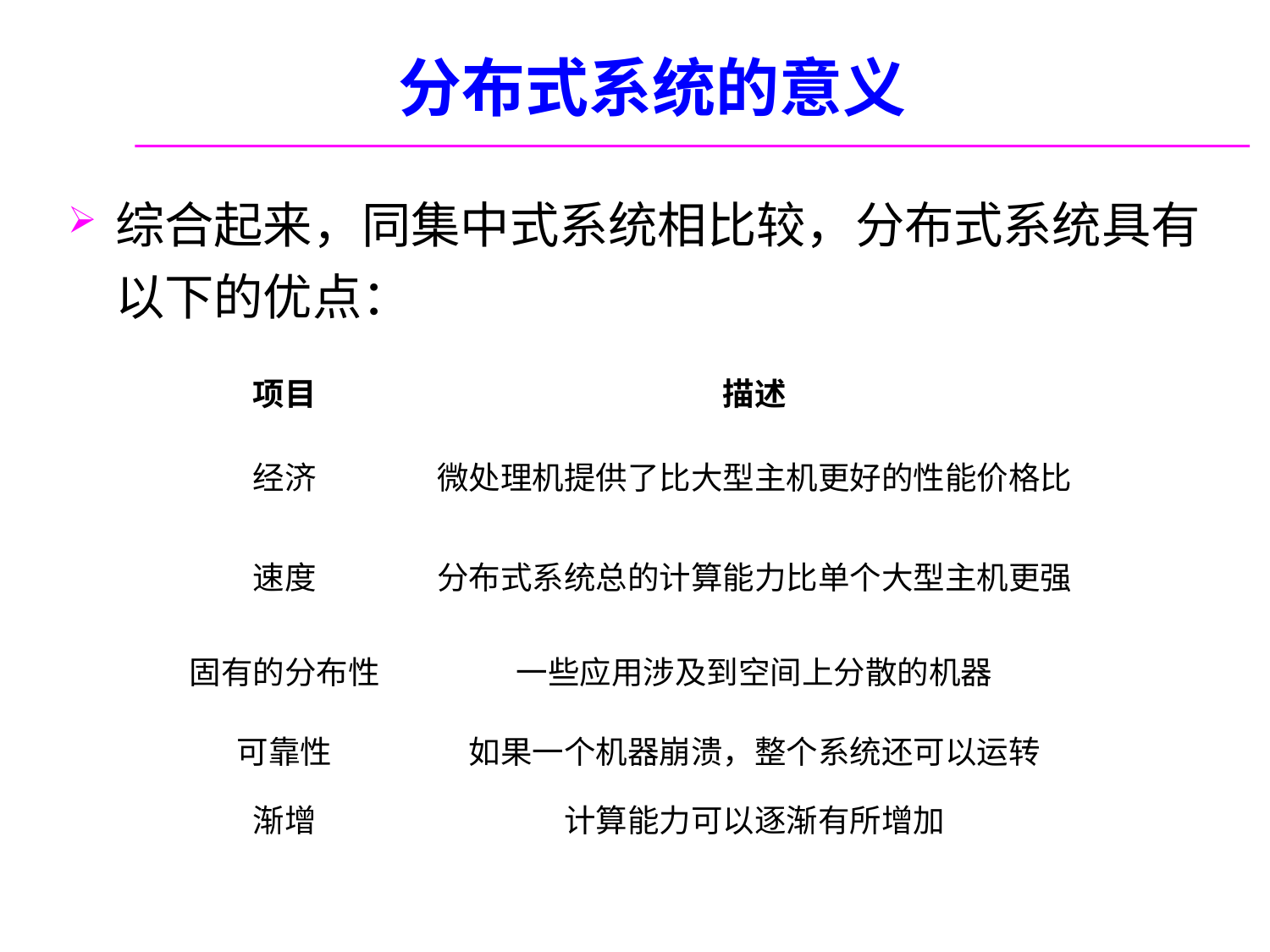

# 分布式系统的意义
综合起来，同集中式系统相比较，分布式系统具有以下的优点：
| 项目 | 描述 |
| --- | --- |
| 经济 | 微处理机提供了比大型主机更好的性能价格比 |
| 速度 | 分布式系统总的计算能力比单个大型主机更强 |
| 固有的分布性 | 一些应用涉及到空间上分散的机器 |
| 可靠性 | 如果一个机器崩溃，整个系统还可以运转 |
| 渐增 | 计算能力可以逐渐有所增加 |
38